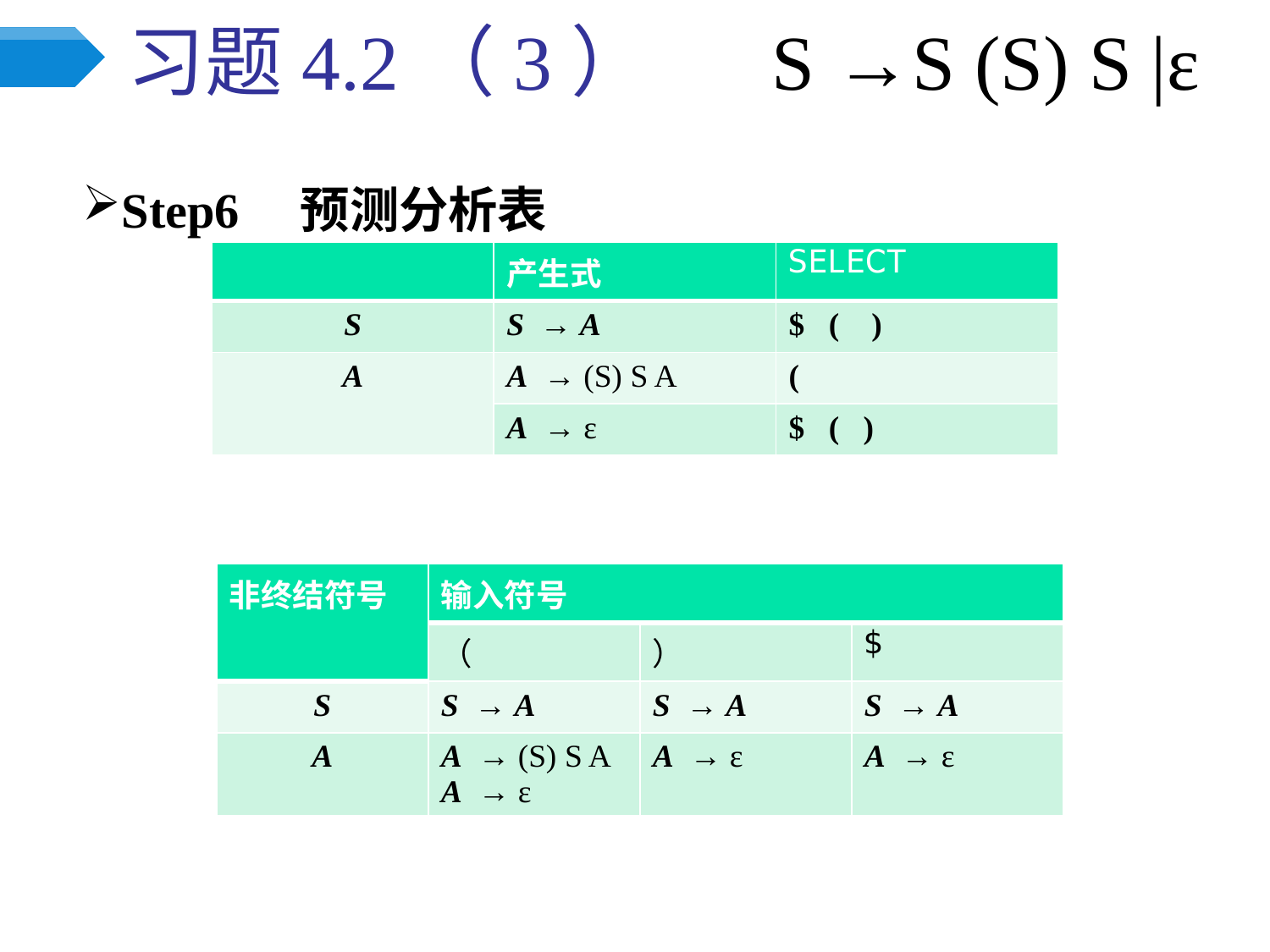

# 习题4.2（3）      S →S (S) S |ε
Step6    预测分析表

|  | 产生式 | SELECT |
| --- | --- | --- |
| S | S → A | $ ( ) |
| A | A → (S) S A | ( |
|  | A → ε | $ ( ) |
| 非终结符号 | 输入符号 |  |  |
| --- | --- | --- | --- |
|  | （ | ） | $ |
| S | S → A | S → A | S → A |
| A | A → (S) S A A → ε | A → ε | A → ε |